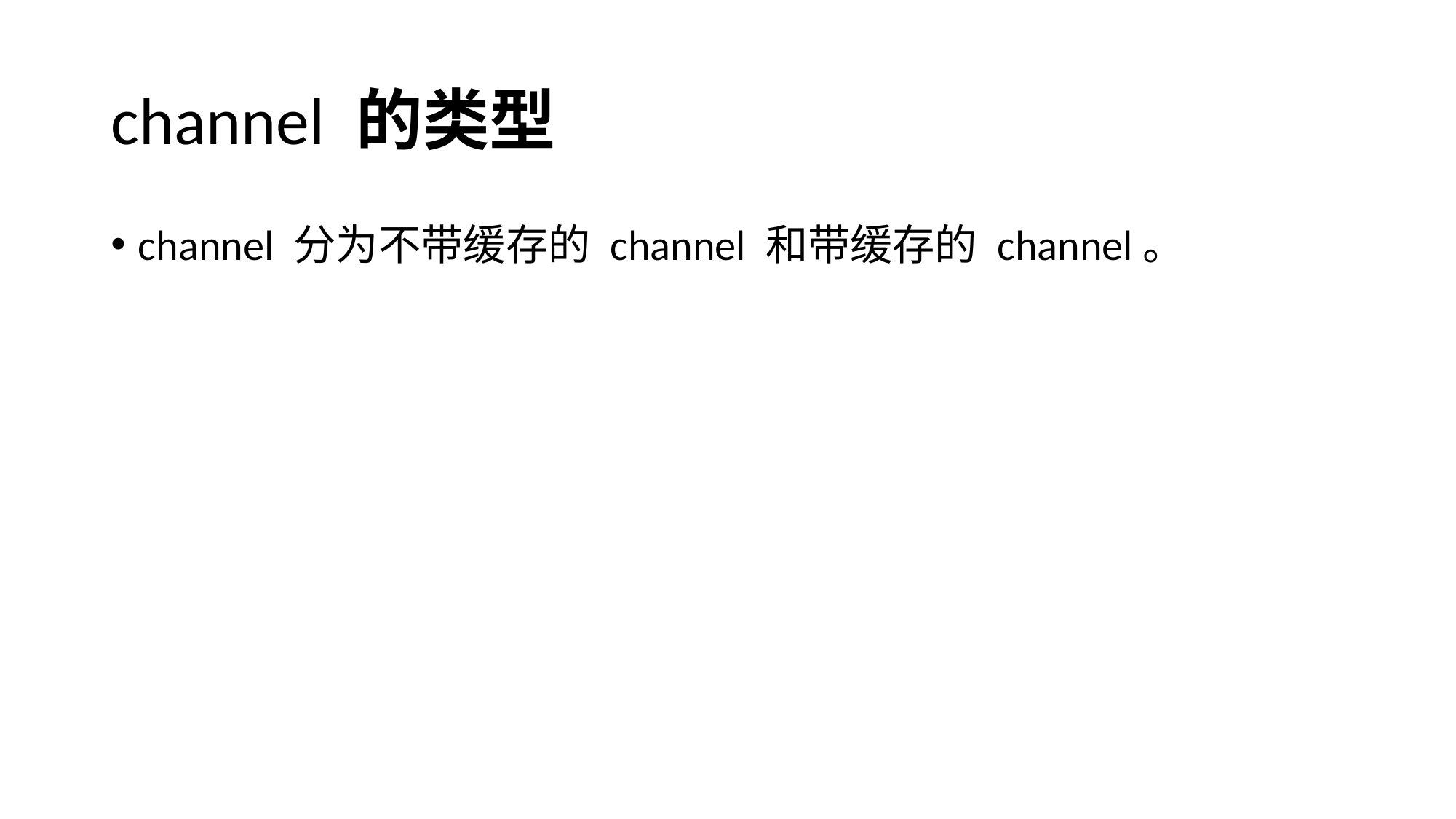

# channel 的类型
channel 分为不带缓存的 channel 和带缓存的 channel。